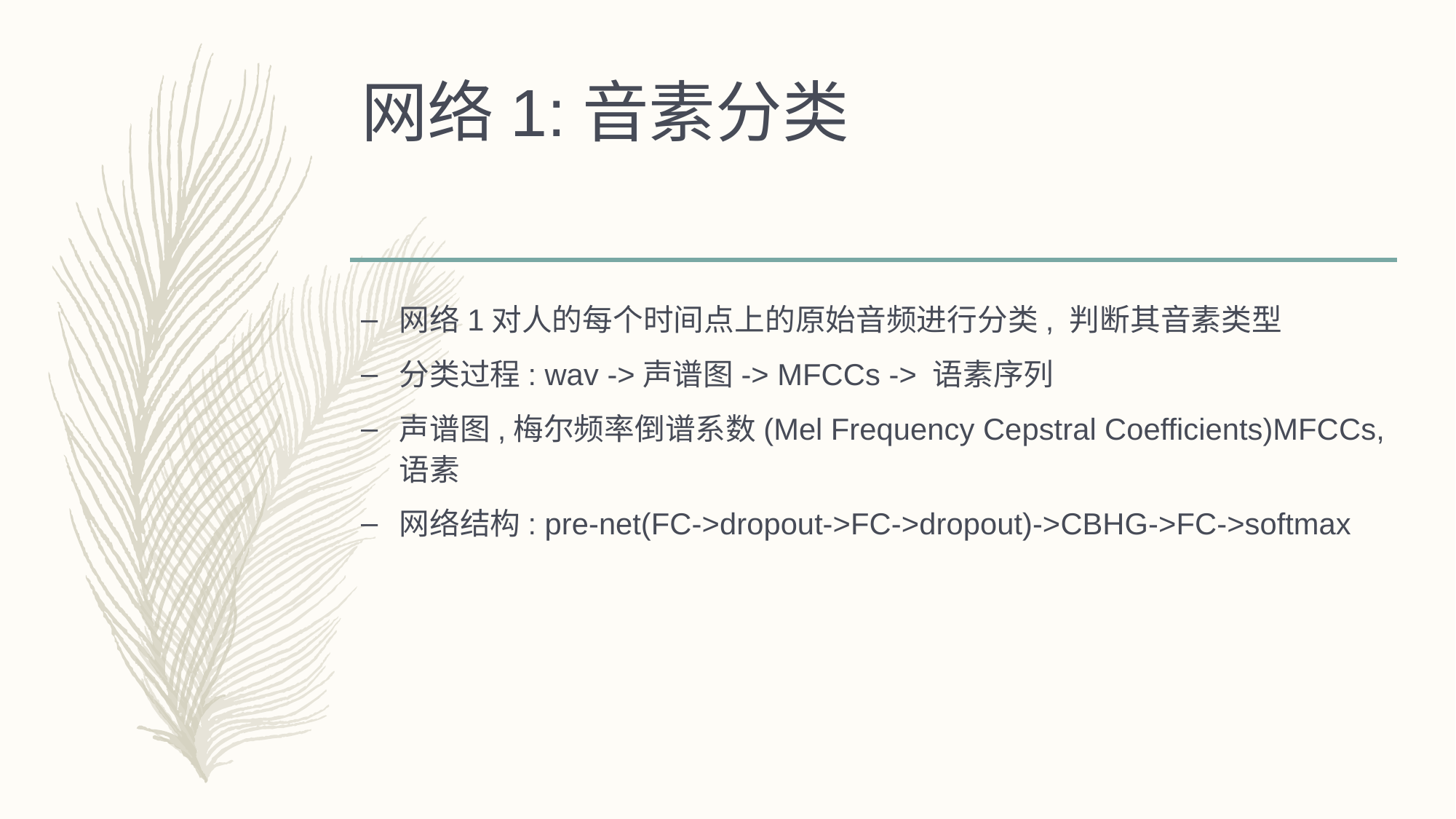

# 网络1:音素分类
网络1对人的每个时间点上的原始音频进行分类, 判断其音素类型
分类过程: wav ->声谱图-> MFCCs -> 语素序列
声谱图,梅尔频率倒谱系数(Mel Frequency Cepstral Coefficients)MFCCs,语素
网络结构: pre-net(FC->dropout->FC->dropout)->CBHG->FC->softmax